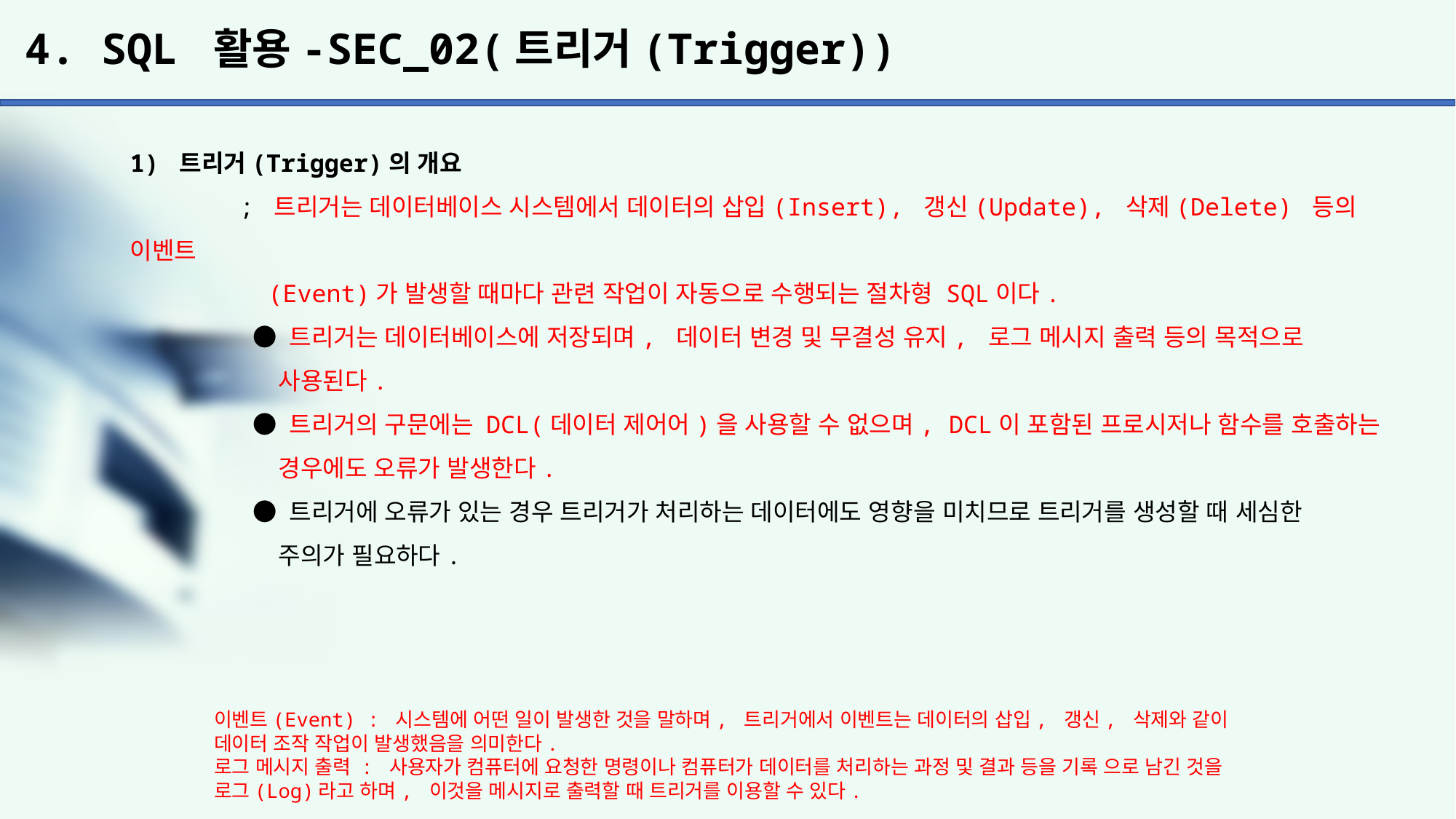

# 4. SQL 활용-SEC_02(트리거(Trigger))
1) 트리거(Trigger)의 개요
	; 트리거는 데이터베이스 시스템에서 데이터의 삽입(Insert), 갱신(Update), 삭제(Delete) 등의 이벤트
	  (Event)가 발생할 때마다 관련 작업이 자동으로 수행되는 절차형 SQL이다.
	  ● 트리거는 데이터베이스에 저장되며, 데이터 변경 및 무결성 유지, 로그 메시지 출력 등의 목적으로
	     사용된다.
	  ● 트리거의 구문에는 DCL(데이터 제어어)을 사용할 수 없으며, DCL이 포함된 프로시저나 함수를 호출하는
	     경우에도 오류가 발생한다.
	  ● 트리거에 오류가 있는 경우 트리거가 처리하는 데이터에도 영향을 미치므로 트리거를 생성할 때 세심한
	     주의가 필요하다.

이벤트(Event) : 시스템에 어떤 일이 발생한 것을 말하며, 트리거에서 이벤트는 데이터의 삽입, 갱신, 삭제와 같이 데이터 조작 작업이 발생했음을 의미한다.
로그 메시지 출력 : 사용자가 컴퓨터에 요청한 명령이나 컴퓨터가 데이터를 처리하는 과정 및 결과 등을 기록 으로 남긴 것을 로그(Log)라고 하며, 이것을 메시지로 출력할 때 트리거를 이용할 수 있다.